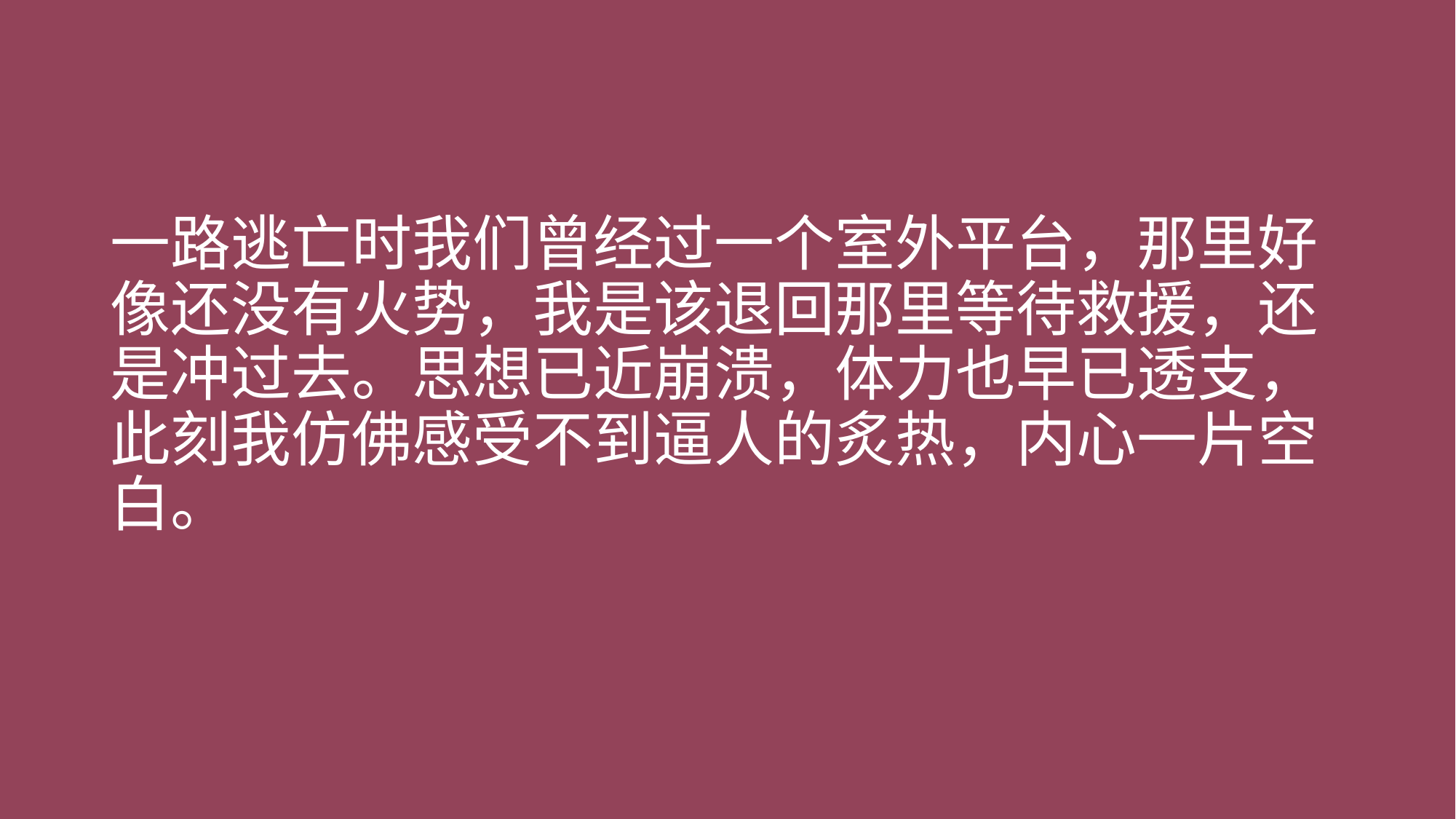

# 一路逃亡时我们曾经过一个室外平台，那里好像还没有火势，我是该退回那里等待救援，还是冲过去。思想已近崩溃，体力也早已透支，此刻我仿佛感受不到逼人的炙热，内心一片空白。